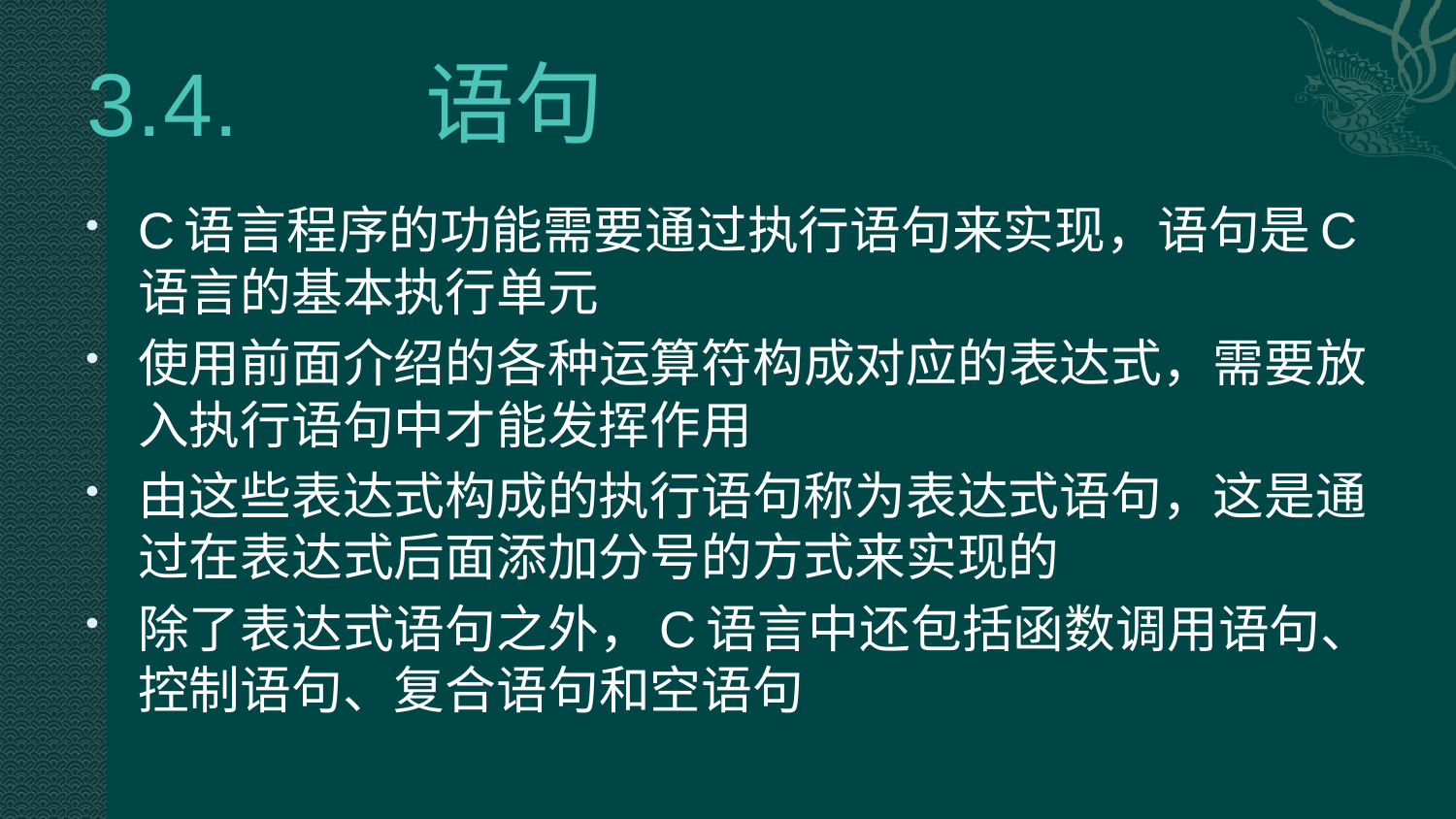

# 3.4.	 语句
C语言程序的功能需要通过执行语句来实现，语句是C语言的基本执行单元
使用前面介绍的各种运算符构成对应的表达式，需要放入执行语句中才能发挥作用
由这些表达式构成的执行语句称为表达式语句，这是通过在表达式后面添加分号的方式来实现的
除了表达式语句之外，C语言中还包括函数调用语句、控制语句、复合语句和空语句